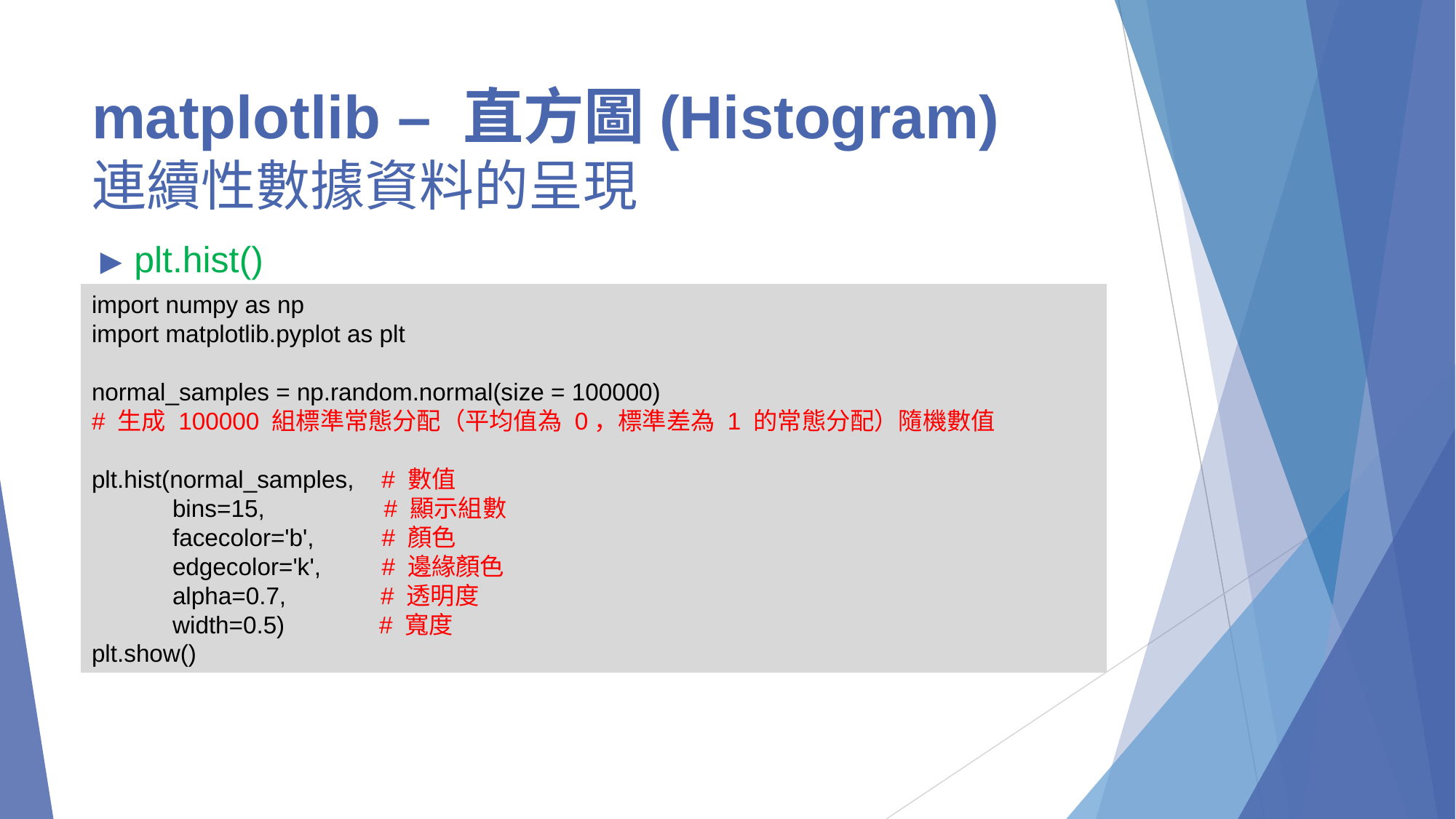

# matplotlib – 直方圖(Histogram) 連續性數據資料的呈現
plt.hist()
import numpy as np
import matplotlib.pyplot as plt
normal_samples = np.random.normal(size = 100000)
# 生成 100000 組標準常態分配（平均值為 0，標準差為 1 的常態分配）隨機數值
plt.hist(normal_samples,    # 數值
            bins=15, 	           # 顯示組數
            facecolor='b',          # 顏色
            edgecolor='k',         # 邊緣顏色
            alpha=0.7,              # 透明度
            width=0.5)              # 寬度
plt.show()